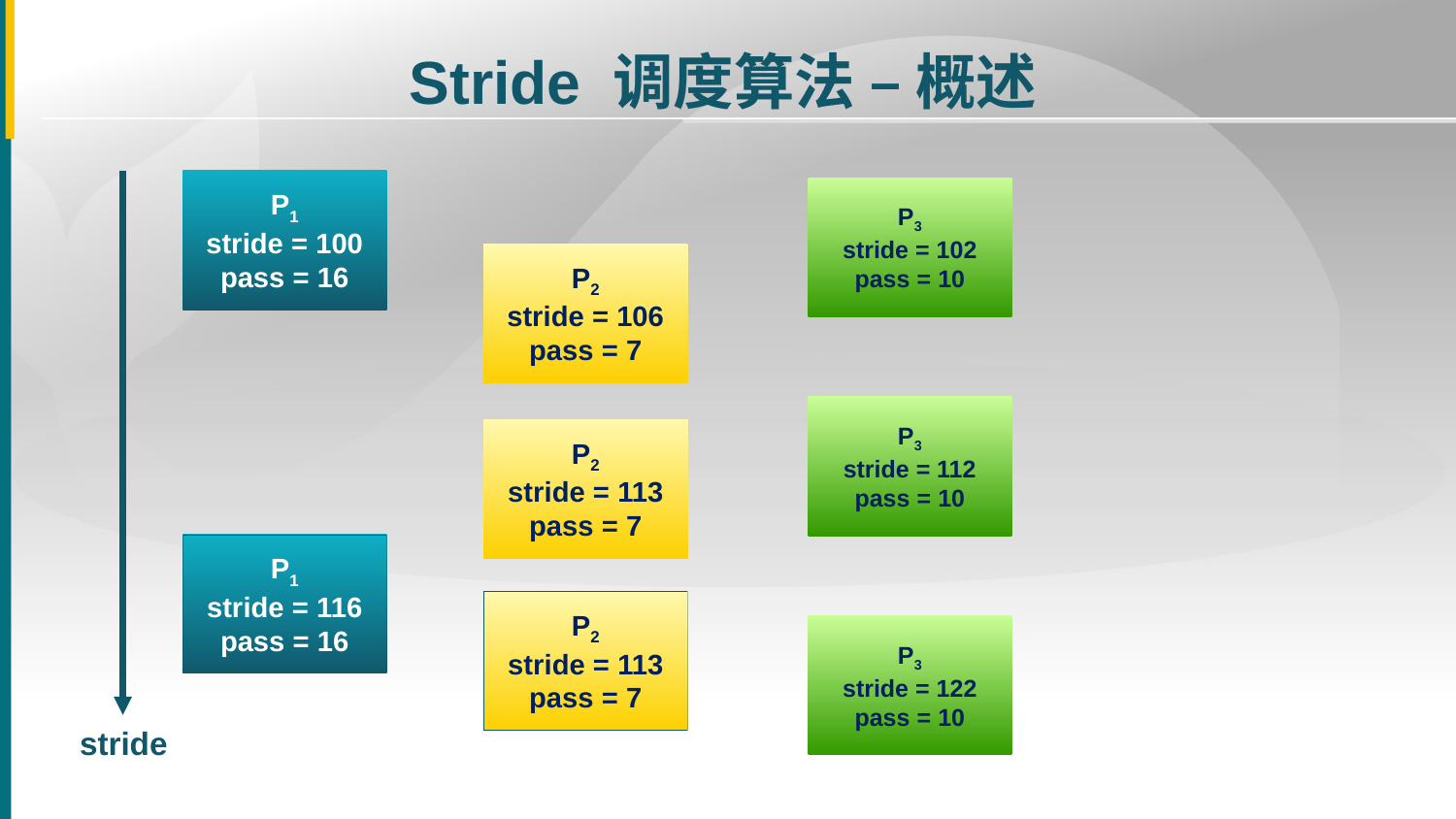

Stride 调度算法 – 概述
P1
stride = 100
pass = 16
P3
stride = 102
pass = 10
P2
stride = 106
pass = 7
P3
stride = 112
pass = 10
P2
stride = 113
pass = 7
P1
stride = 116
pass = 16
P2
stride = 113
pass = 7
P3
stride = 122
pass = 10
stride